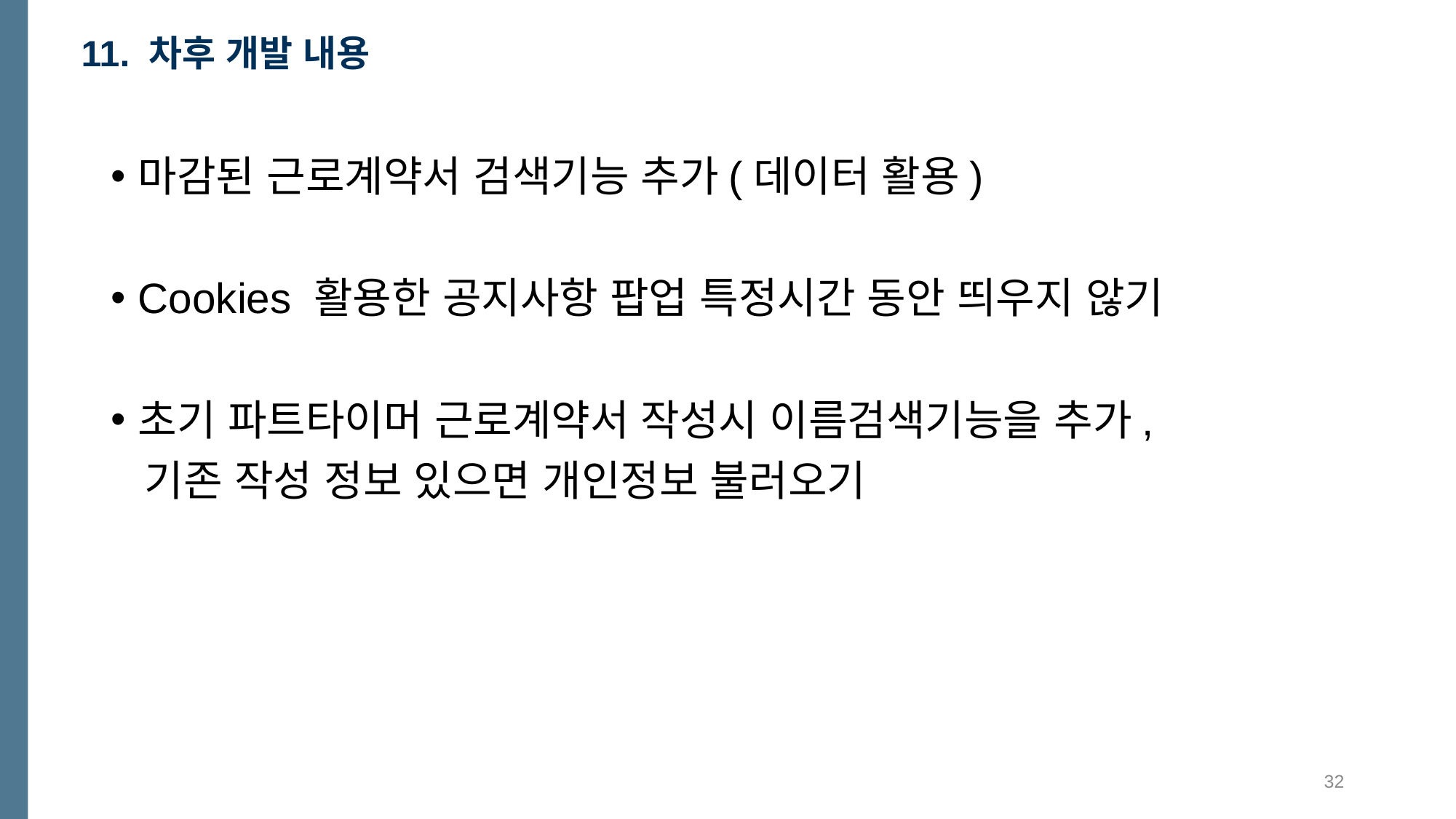

11. 차후 개발 내용
마감된 근로계약서 검색기능 추가(데이터 활용)

Cookies 활용한 공지사항 팝업 특정시간 동안 띄우지 않기

초기 파트타이머 근로계약서 작성시 이름검색기능을 추가,
  기존 작성 정보 있으면 개인정보 불러오기

32